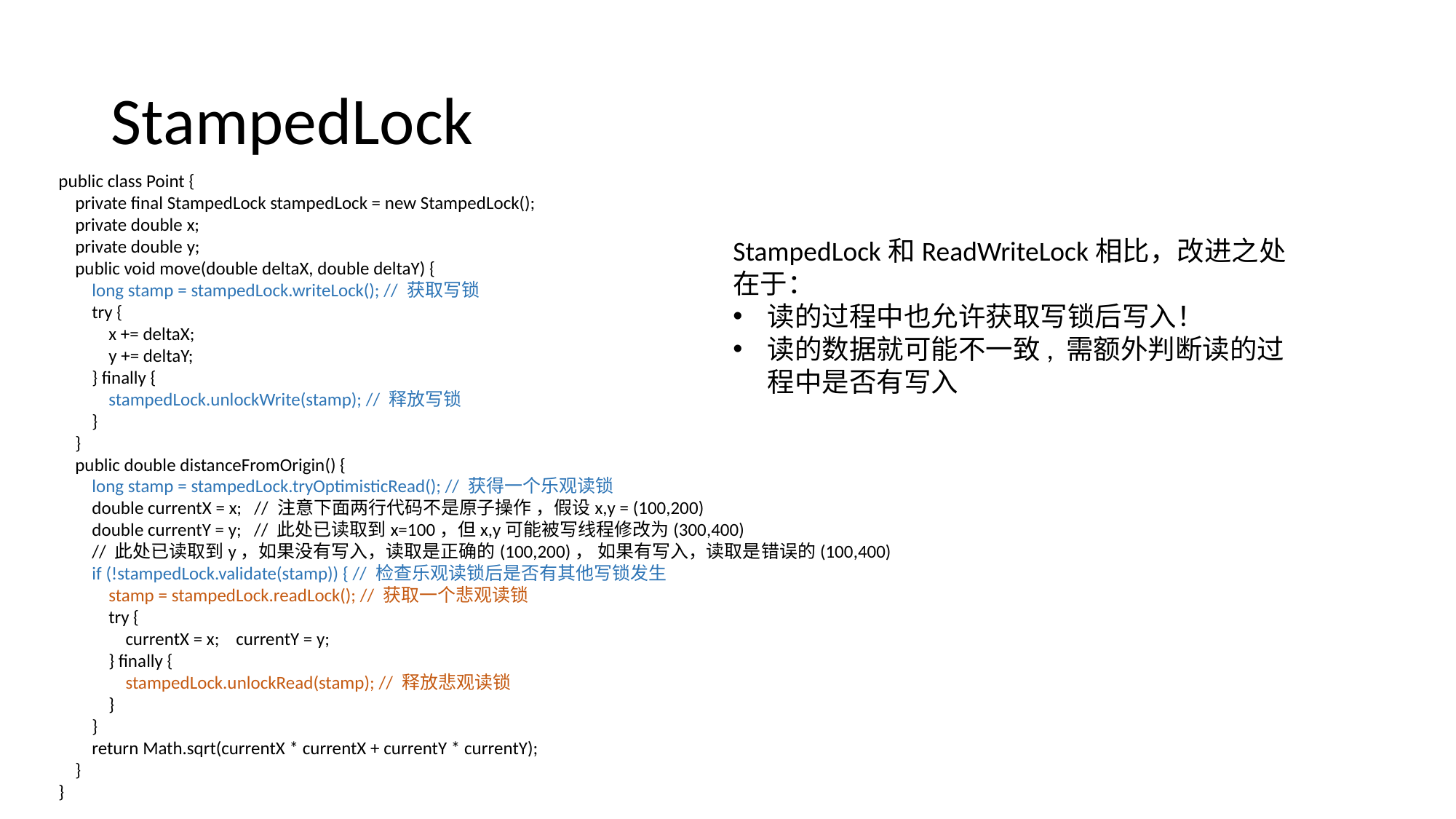

# StampedLock
public class Point {
    private final StampedLock stampedLock = new StampedLock();
    private double x;
    private double y;
    public void move(double deltaX, double deltaY) {
        long stamp = stampedLock.writeLock(); // 获取写锁
        try {
            x += deltaX;
            y += deltaY;
        } finally {
            stampedLock.unlockWrite(stamp); // 释放写锁
        }
    }
    public double distanceFromOrigin() {
        long stamp = stampedLock.tryOptimisticRead(); // 获得一个乐观读锁
        double currentX = x;   // 注意下面两行代码不是原子操作 ，假设x,y = (100,200)
        double currentY = y;   // 此处已读取到x=100，但x,y可能被写线程修改为(300,400)
        // 此处已读取到y，如果没有写入，读取是正确的(100,200)， 如果有写入，读取是错误的(100,400)
        if (!stampedLock.validate(stamp)) { // 检查乐观读锁后是否有其他写锁发生
            stamp = stampedLock.readLock(); // 获取一个悲观读锁
            try {
                currentX = x;    currentY = y;
            } finally {
                stampedLock.unlockRead(stamp); // 释放悲观读锁
            }
        }
        return Math.sqrt(currentX * currentX + currentY * currentY);
    }
}
StampedLock和ReadWriteLock相比，改进之处在于：
读的过程中也允许获取写锁后写入！
读的数据就可能不一致, 需额外判断读的过程中是否有写入